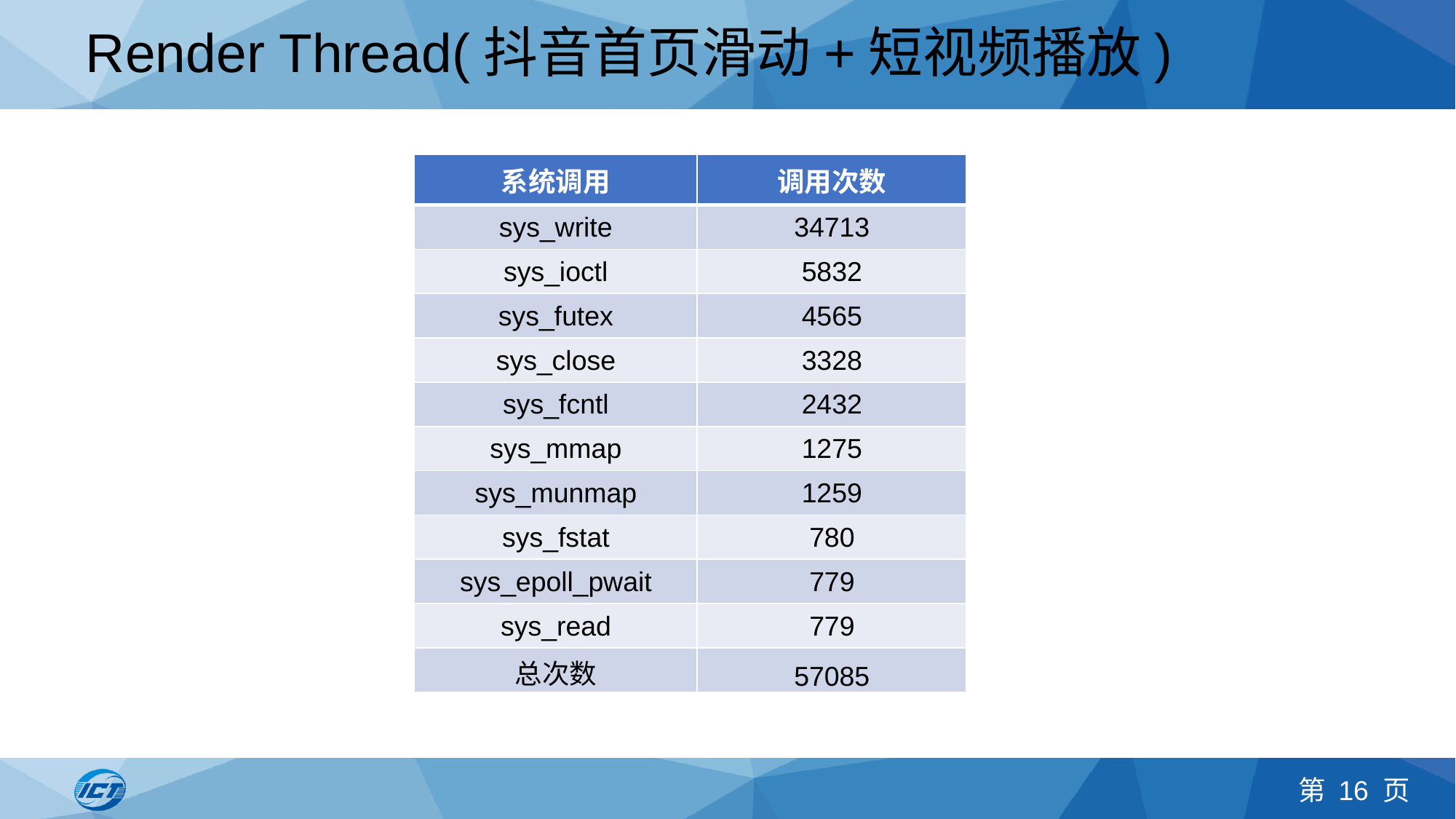

# Render Thread(抖音首页滑动+短视频播放)
| 系统调用 | 调用次数 |
| --- | --- |
| sys\_write | 34713 |
| sys\_ioctl | 5832 |
| sys\_futex | 4565 |
| sys\_close | 3328 |
| sys\_fcntl | 2432 |
| sys\_mmap | 1275 |
| sys\_munmap | 1259 |
| sys\_fstat | 780 |
| sys\_epoll\_pwait | 779 |
| sys\_read | 779 |
| 总次数 | 57085 |
第 16 页